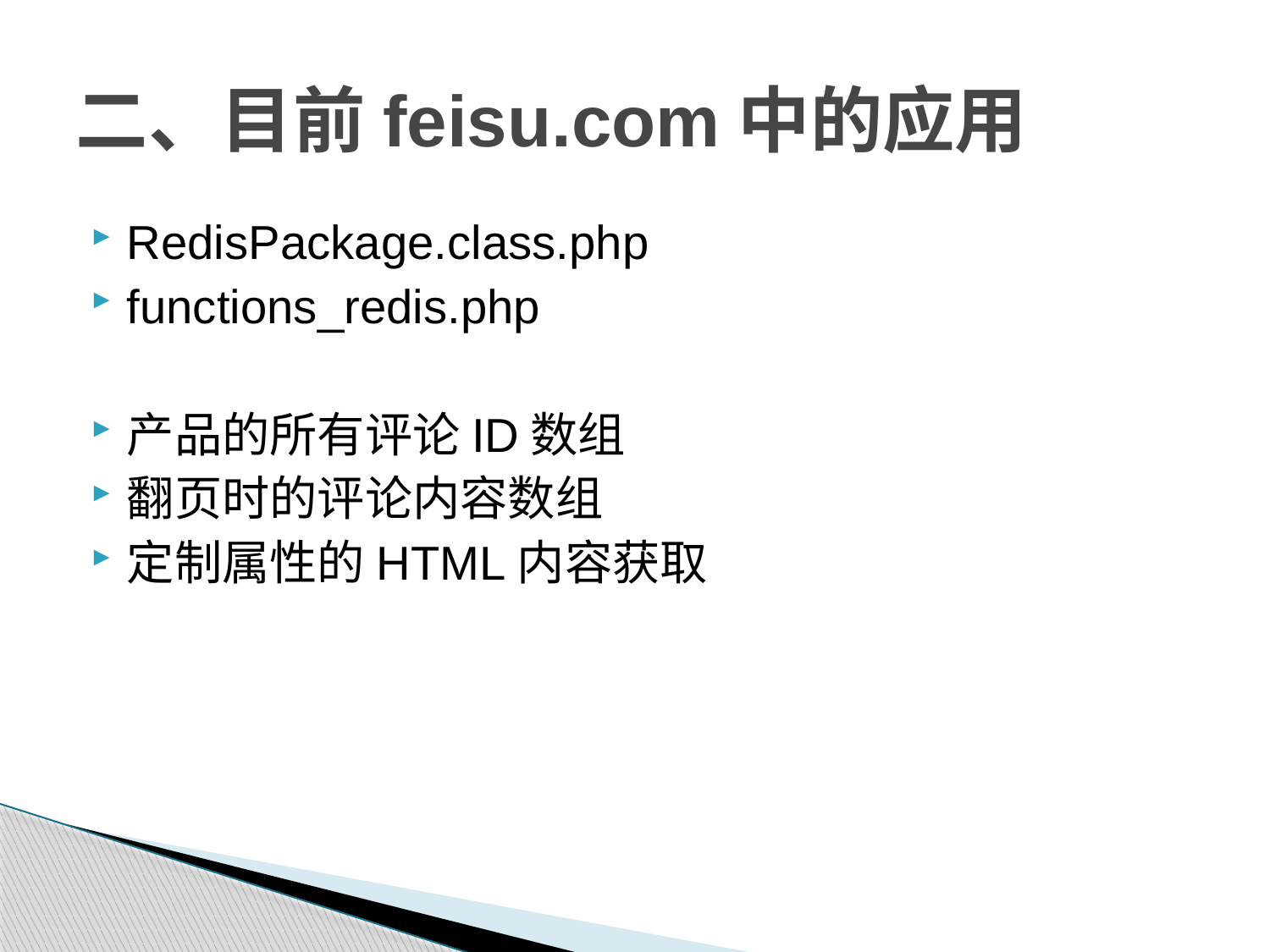

# 二、目前feisu.com中的应用
RedisPackage.class.php
functions_redis.php

产品的所有评论ID数组
翻页时的评论内容数组
定制属性的HTML内容获取